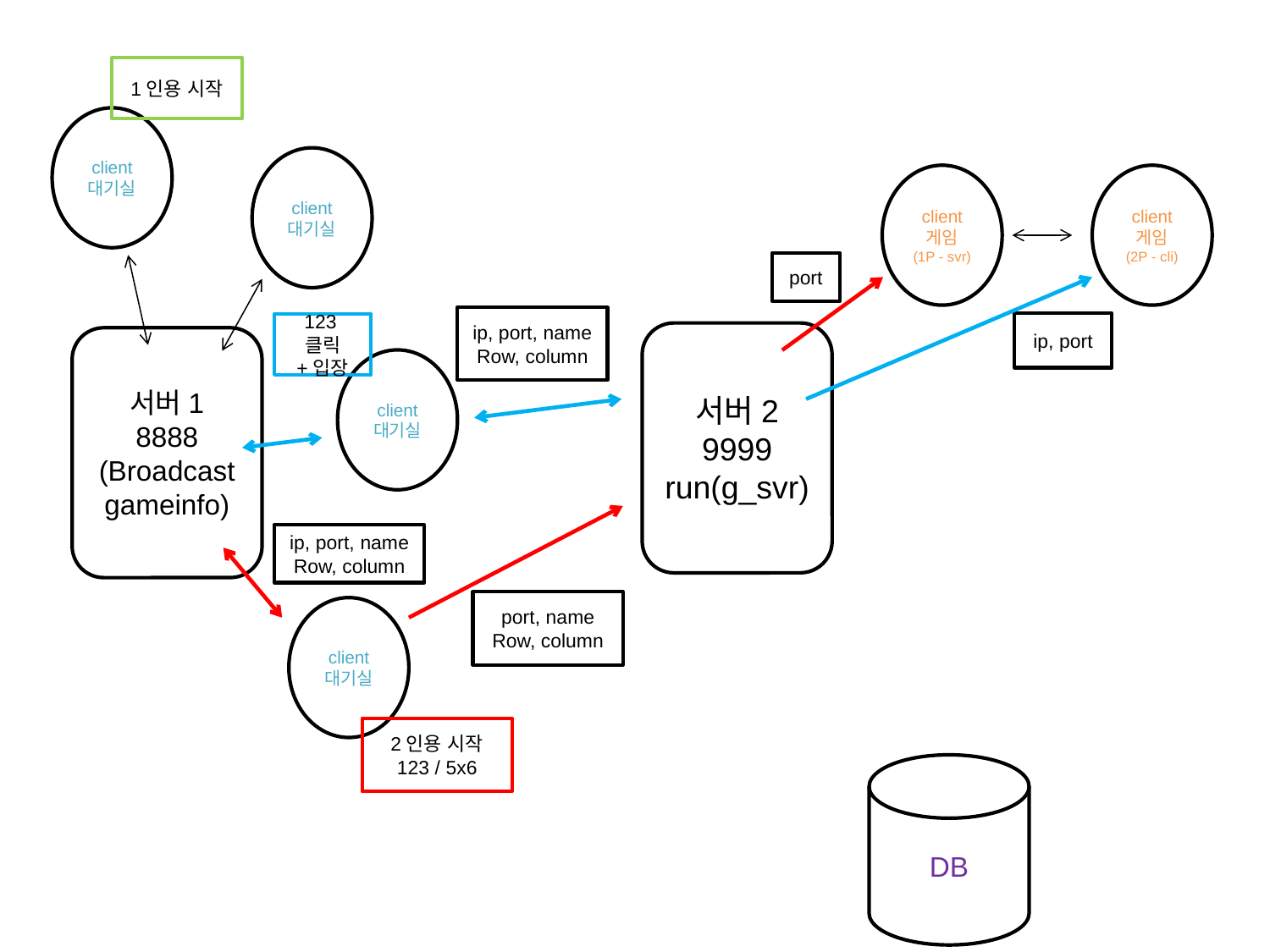

1인용 시작
client
대기실
client
대기실
client
게임
(1P - svr)
client
게임
(2P - cli)
port
ip, port, name
Row, column
ip, port
123클릭
+입장
서버2
9999
run(g_svr)
서버1
8888
(Broadcast gameinfo)
client
대기실
ip, port, name
Row, column
port, name
Row, column
client
대기실
2인용 시작
123 / 5x6
DB